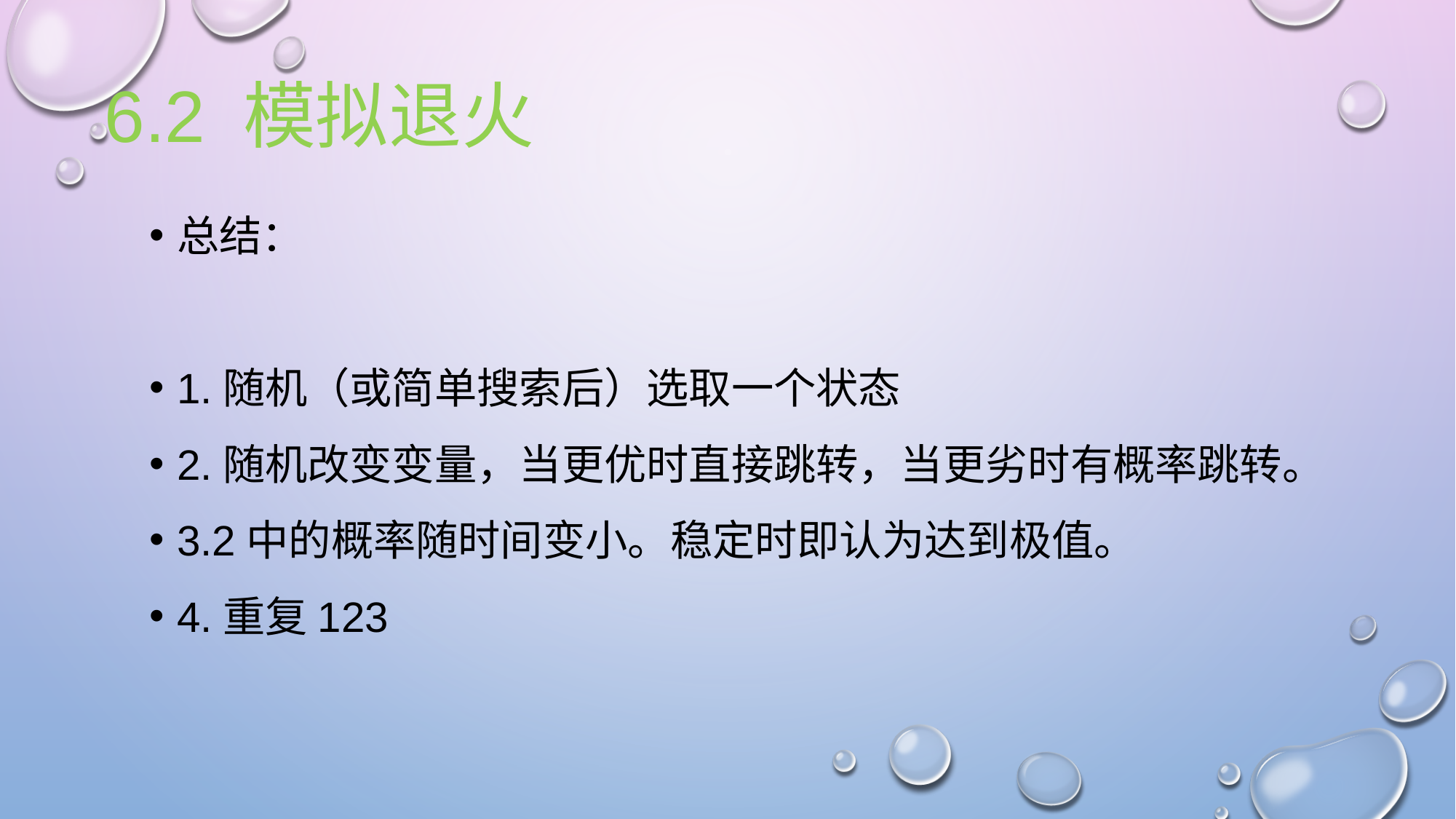

# 6.2 模拟退火
总结：

1.随机（或简单搜索后）选取一个状态
2.随机改变变量，当更优时直接跳转，当更劣时有概率跳转。
3.2中的概率随时间变小。稳定时即认为达到极值。
4.重复123